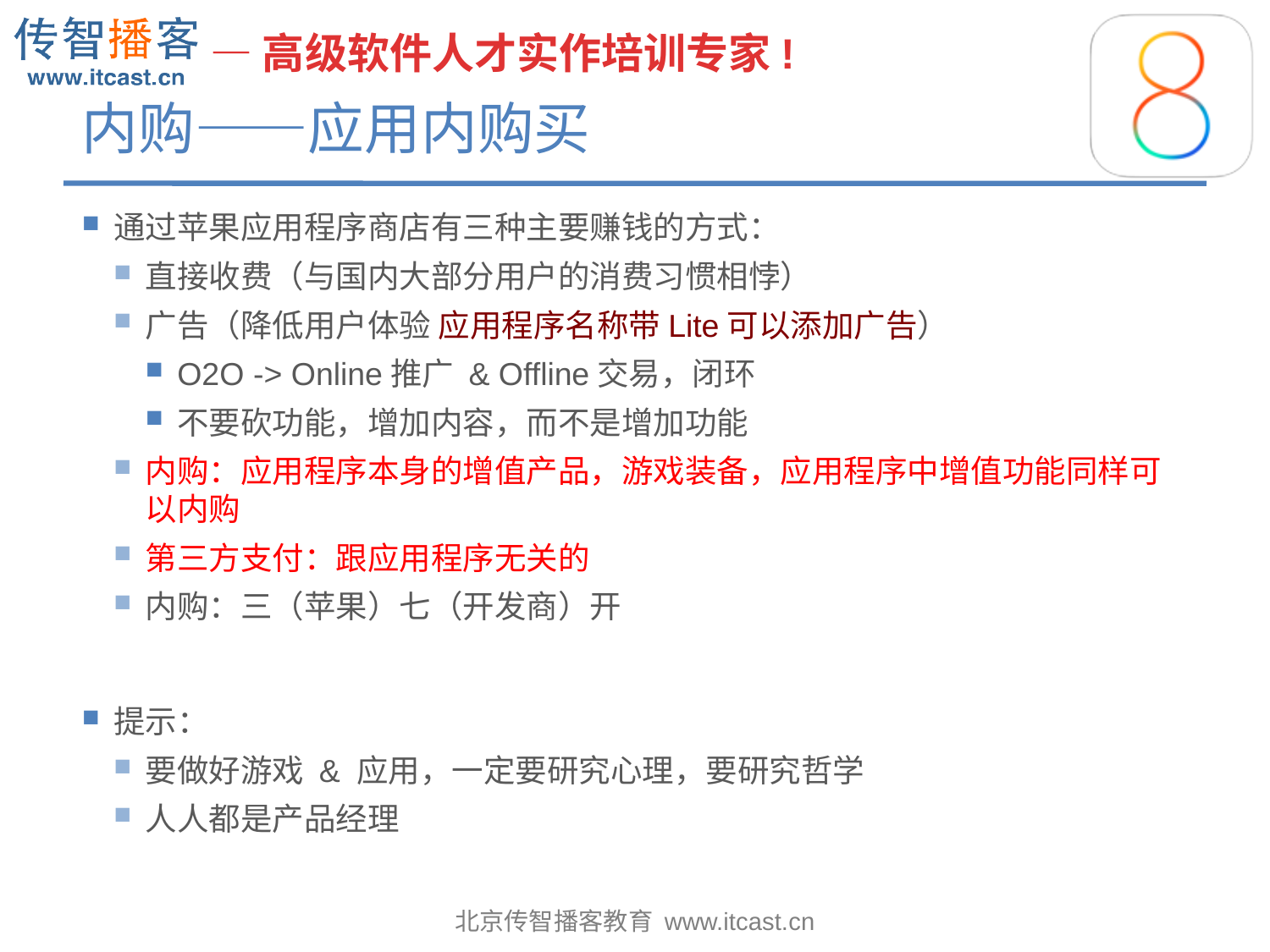

# 内购——应用内购买
通过苹果应用程序商店有三种主要赚钱的方式：
直接收费（与国内大部分用户的消费习惯相悖）
广告（降低用户体验 应用程序名称带Lite可以添加广告）
O2O -> Online推广 & Offline交易，闭环
不要砍功能，增加内容，而不是增加功能
内购：应用程序本身的增值产品，游戏装备，应用程序中增值功能同样可以内购
第三方支付：跟应用程序无关的
内购：三（苹果）七（开发商）开

提示：
要做好游戏 & 应用，一定要研究心理，要研究哲学
人人都是产品经理